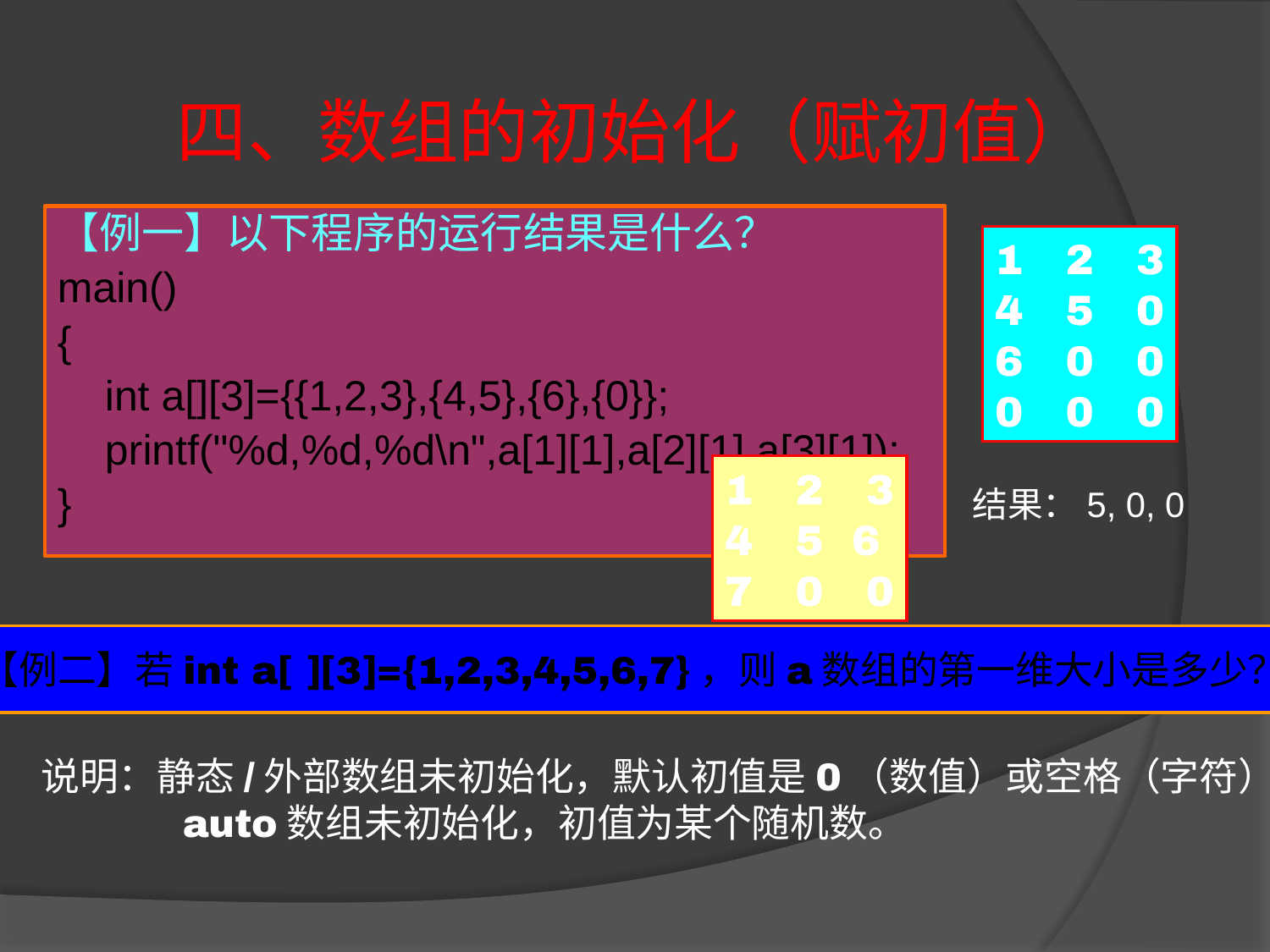

# 四、数组的初始化（赋初值）
【例一】以下程序的运行结果是什么？
main()
{
    int a[][3]={{1,2,3},{4,5},{6},{0}};
    printf("%d,%d,%d\n",a[1][1],a[2][1],a[3][1]);
}
1   2   3
4   5   0
6   0   0
0   0   0
1   2   3
4   5  6
7   0   0
结果：5, 0, 0
【例二】若int a[ ][3]={1,2,3,4,5,6,7}，则a数组的第一维大小是多少？
说明：静态/外部数组未初始化，默认初值是0（数值）或空格（字符）
           auto数组未初始化，初值为某个随机数。